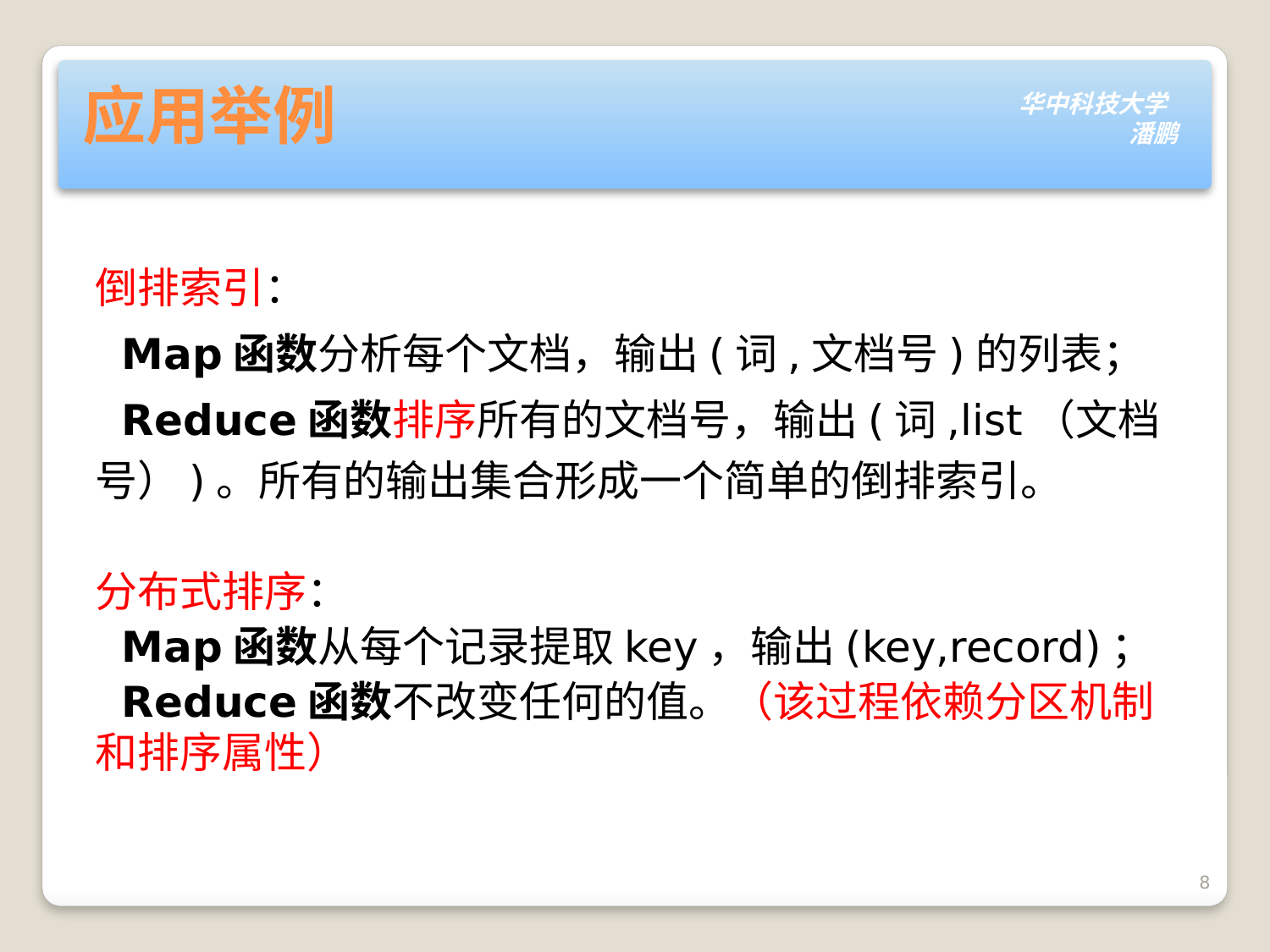

# 应用举例
倒排索引：
  Map函数分析每个文档，输出(词,文档号)的列表；
  Reduce函数排序所有的文档号，输出(词,list（文档号）)。所有的输出集合形成一个简单的倒排索引。

分布式排序：
  Map函数从每个记录提取key，输出(key,record)；
  Reduce函数不改变任何的值。（该过程依赖分区机制和排序属性）
8